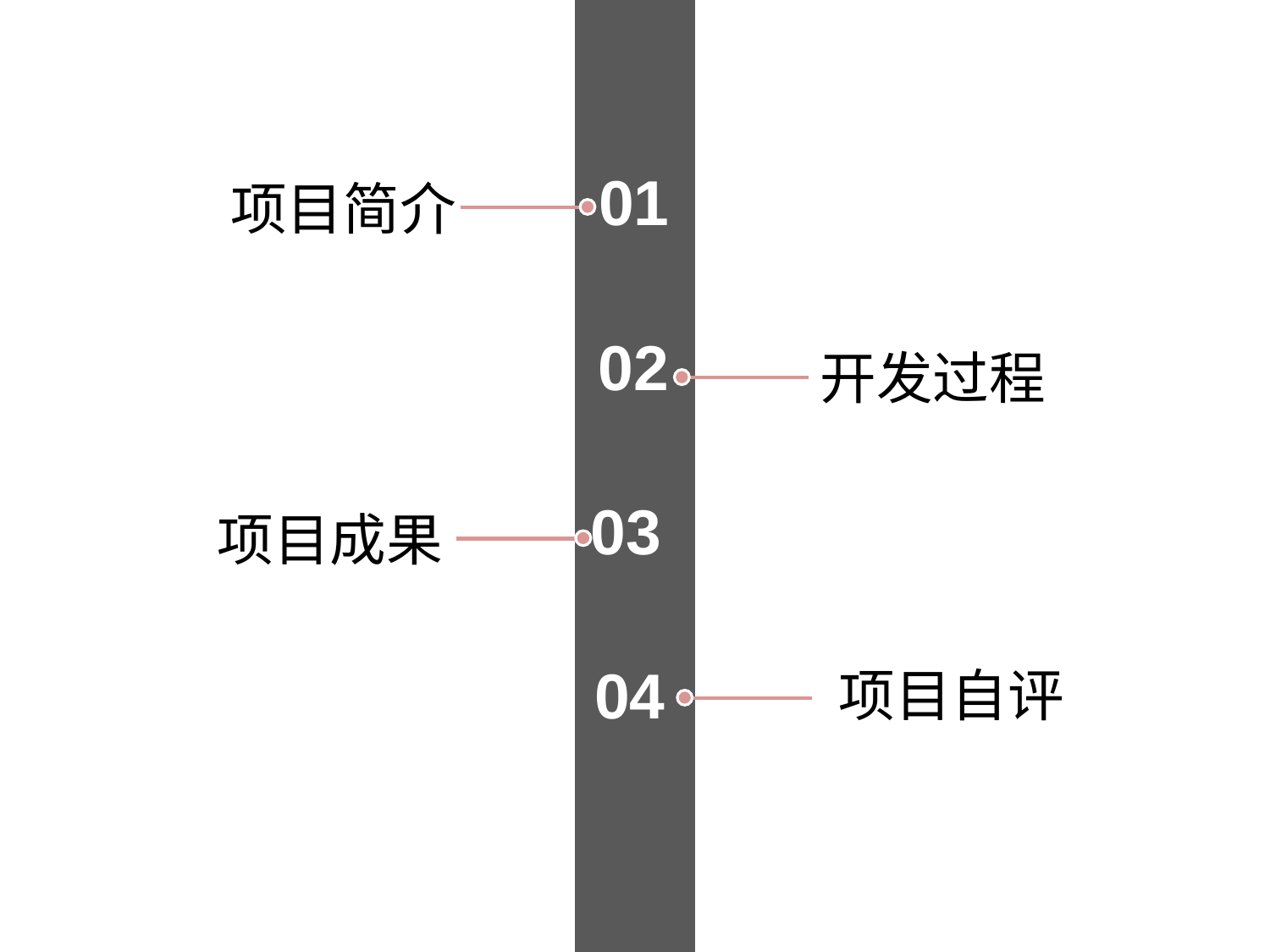

01
项目简介

02
开发过程

03
项目成果

04
项目自评